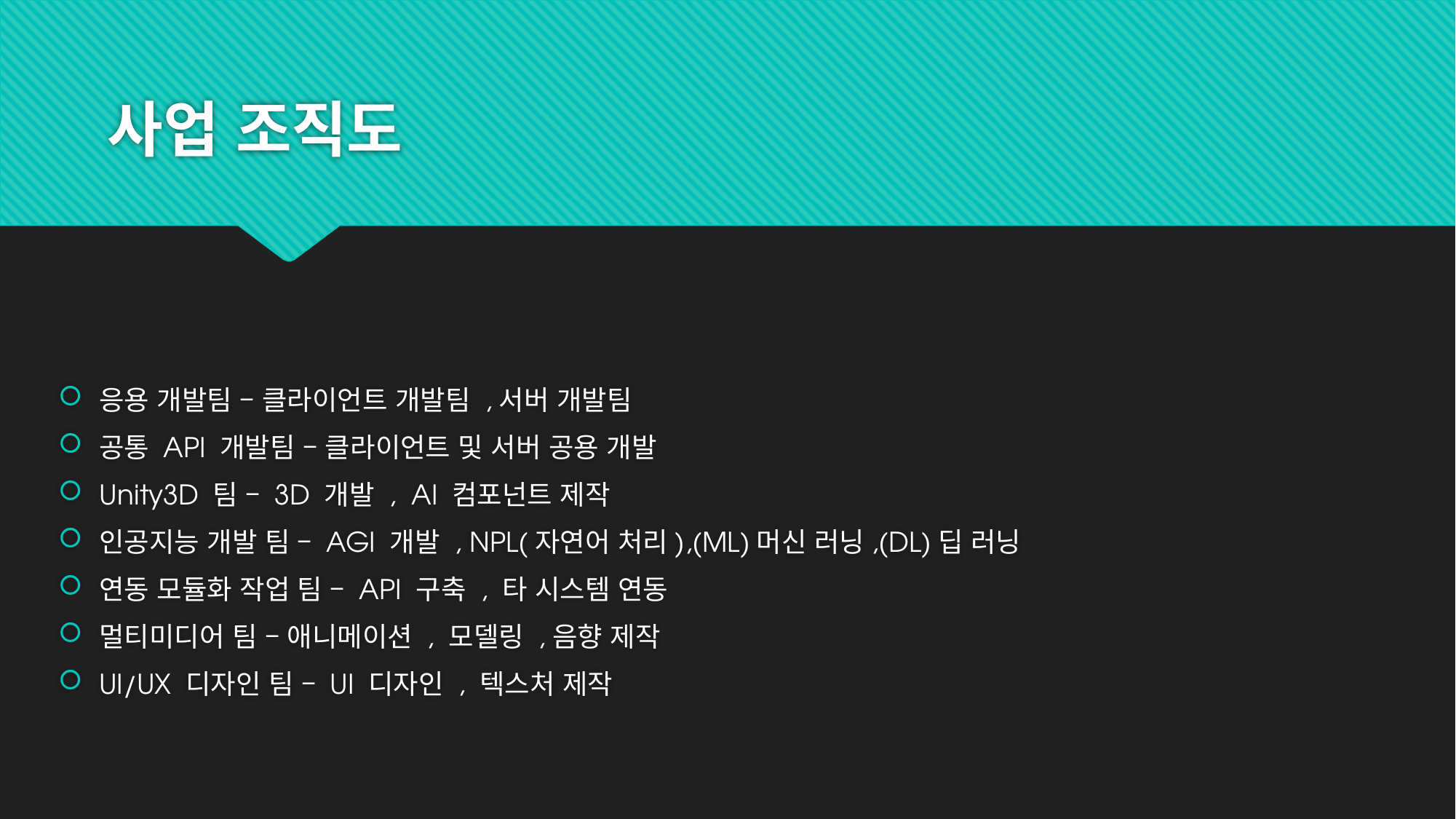

# 사업 조직도
응용 개발팀 – 클라이언트 개발팀 ,서버 개발팀
공통 API 개발팀 – 클라이언트 및 서버 공용 개발
Unity3D 팀 – 3D 개발 ,  AI 컴포넌트 제작
인공지능 개발 팀 – AGI 개발 , NPL(자연어 처리),(ML)머신 러닝,(DL)딥 러닝
연동 모듈화 작업 팀 – API 구축 , 타 시스템 연동
멀티미디어 팀 – 애니메이션 , 모델링 ,음향 제작
UI/UX 디자인 팀 – UI 디자인 , 텍스처 제작